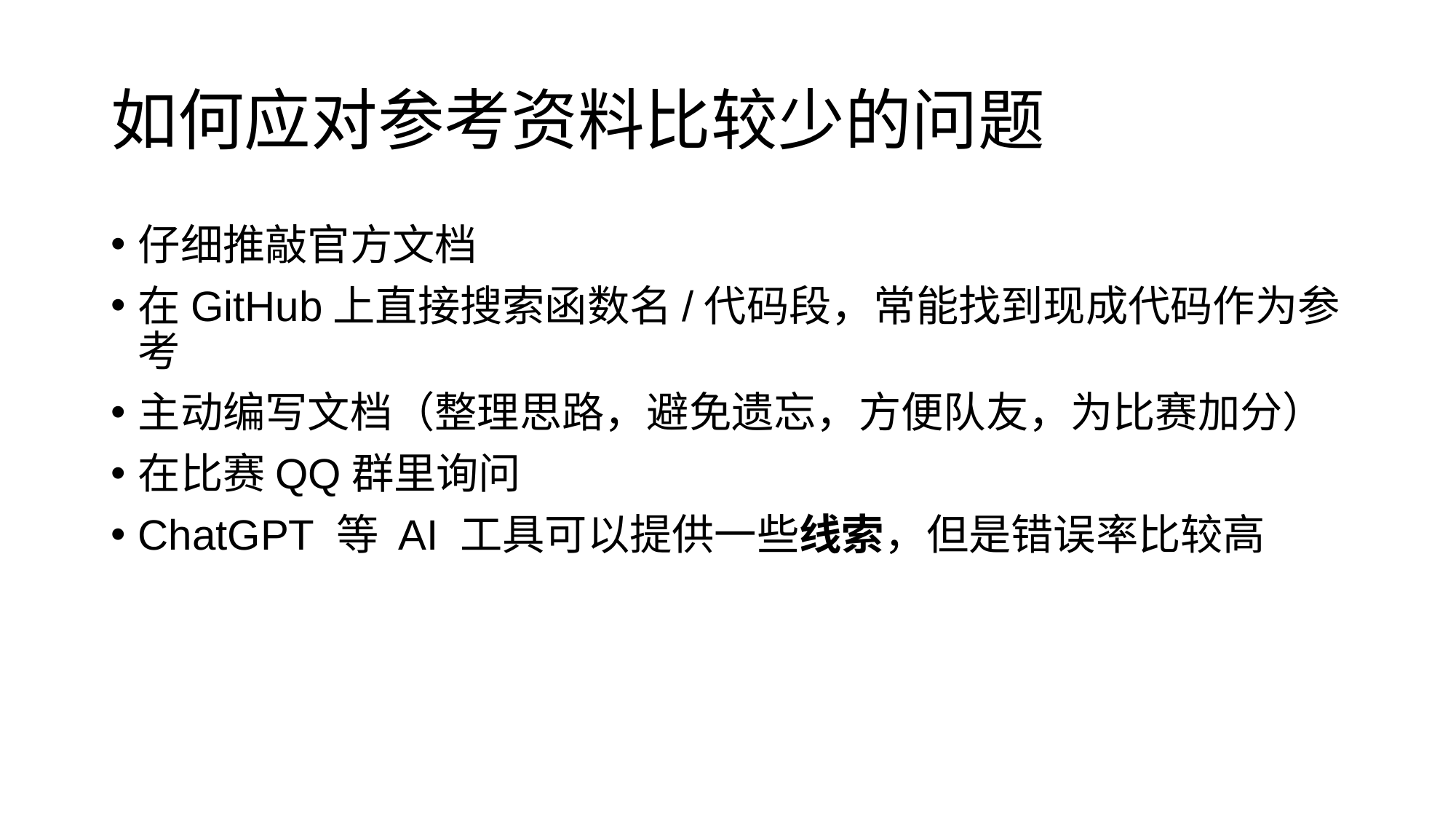

# 如何应对参考资料比较少的问题
仔细推敲官方文档
在GitHub上直接搜索函数名/代码段，常能找到现成代码作为参考
主动编写文档（整理思路，避免遗忘，方便队友，为比赛加分）
在比赛QQ群里询问
ChatGPT 等 AI 工具可以提供一些线索，但是错误率比较高